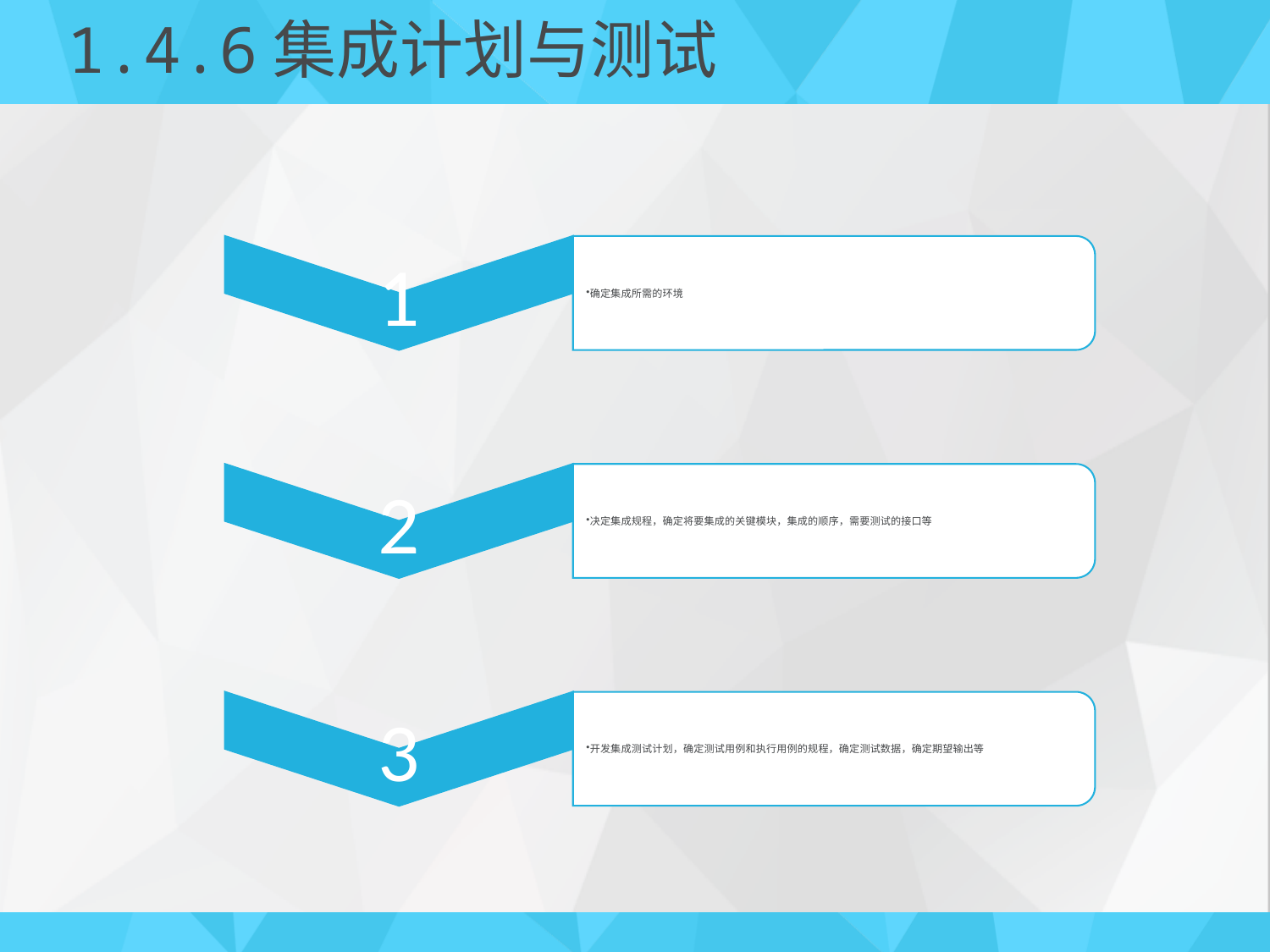

# 1.4.6集成计划与测试
1
确定集成所需的环境
2
决定集成规程，确定将要集成的关键模块，集成的顺序，需要测试的接口等
3
开发集成测试计划，确定测试用例和执行用例的规程，确定测试数据，确定期望输出等